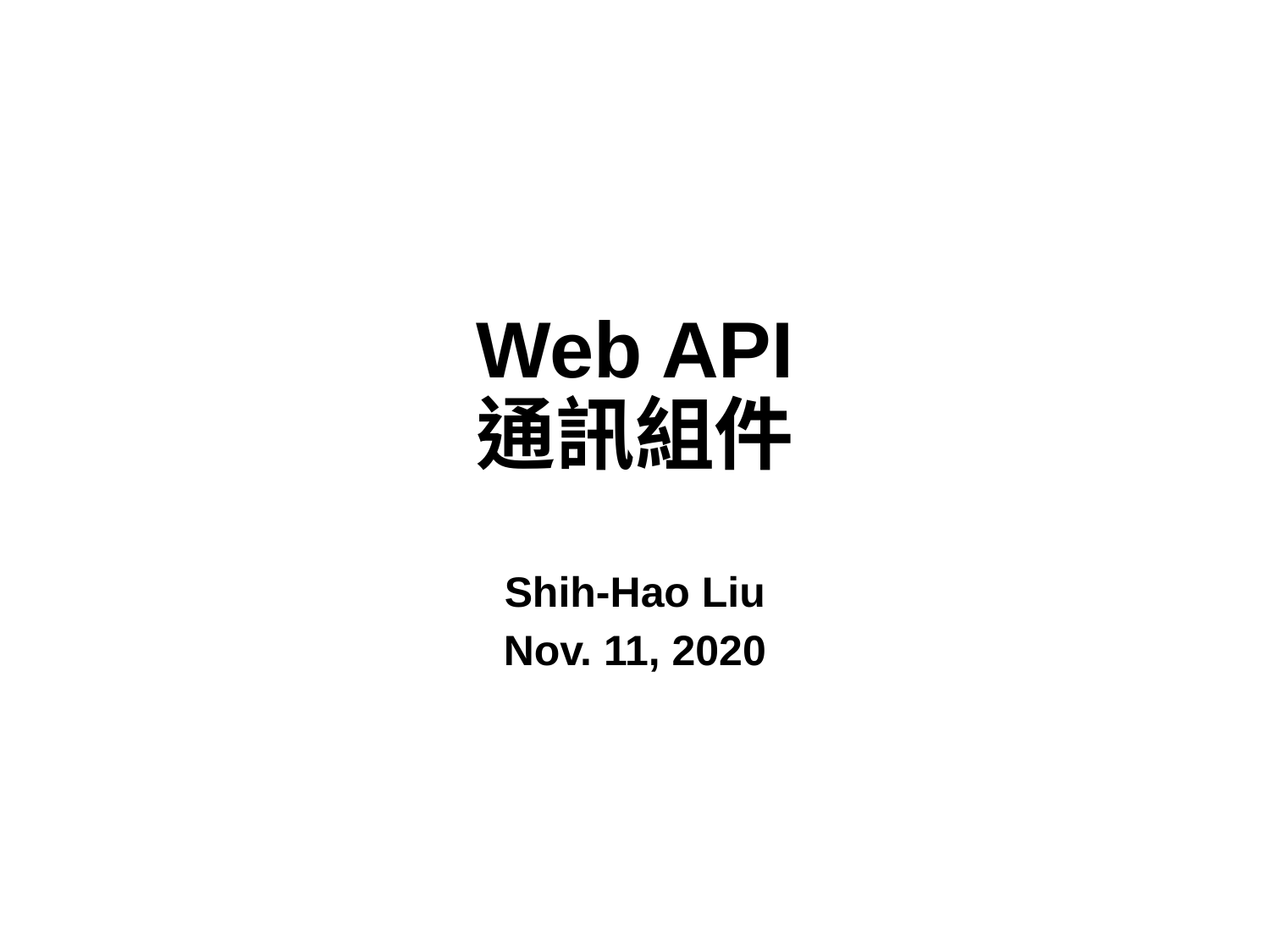

# Web API 通訊組件

Shih-Hao Liu
Nov. 11, 2020